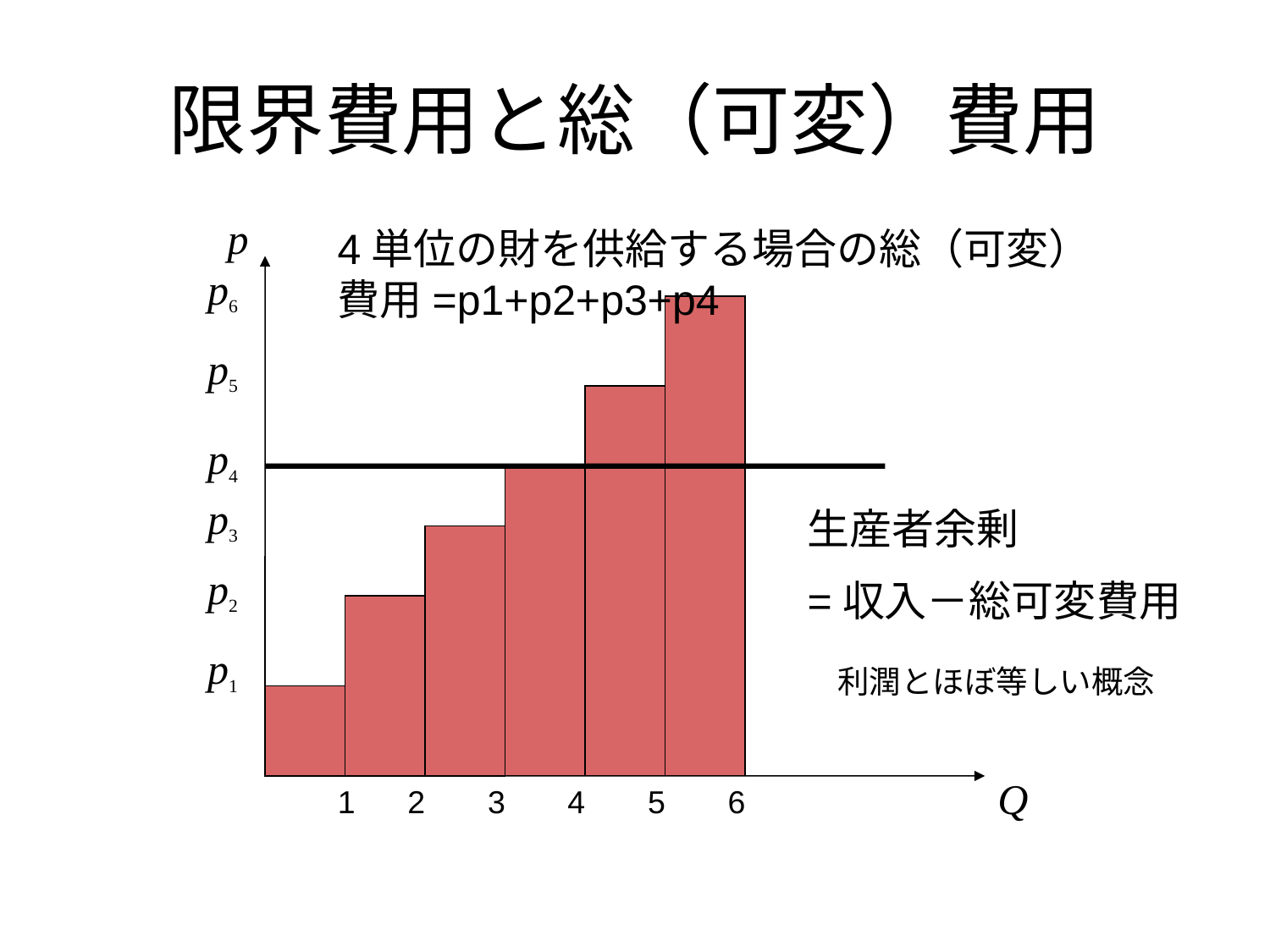

# 限界費用と総（可変）費用
p
4単位の財を供給する場合の総（可変）費用=p1+p2+p3+p4
p6

p5

p4

p3
生産者余剰
=収入－総可変費用

p2

p1
利潤とほぼ等しい概念

Q

1
2
3
4
5
6